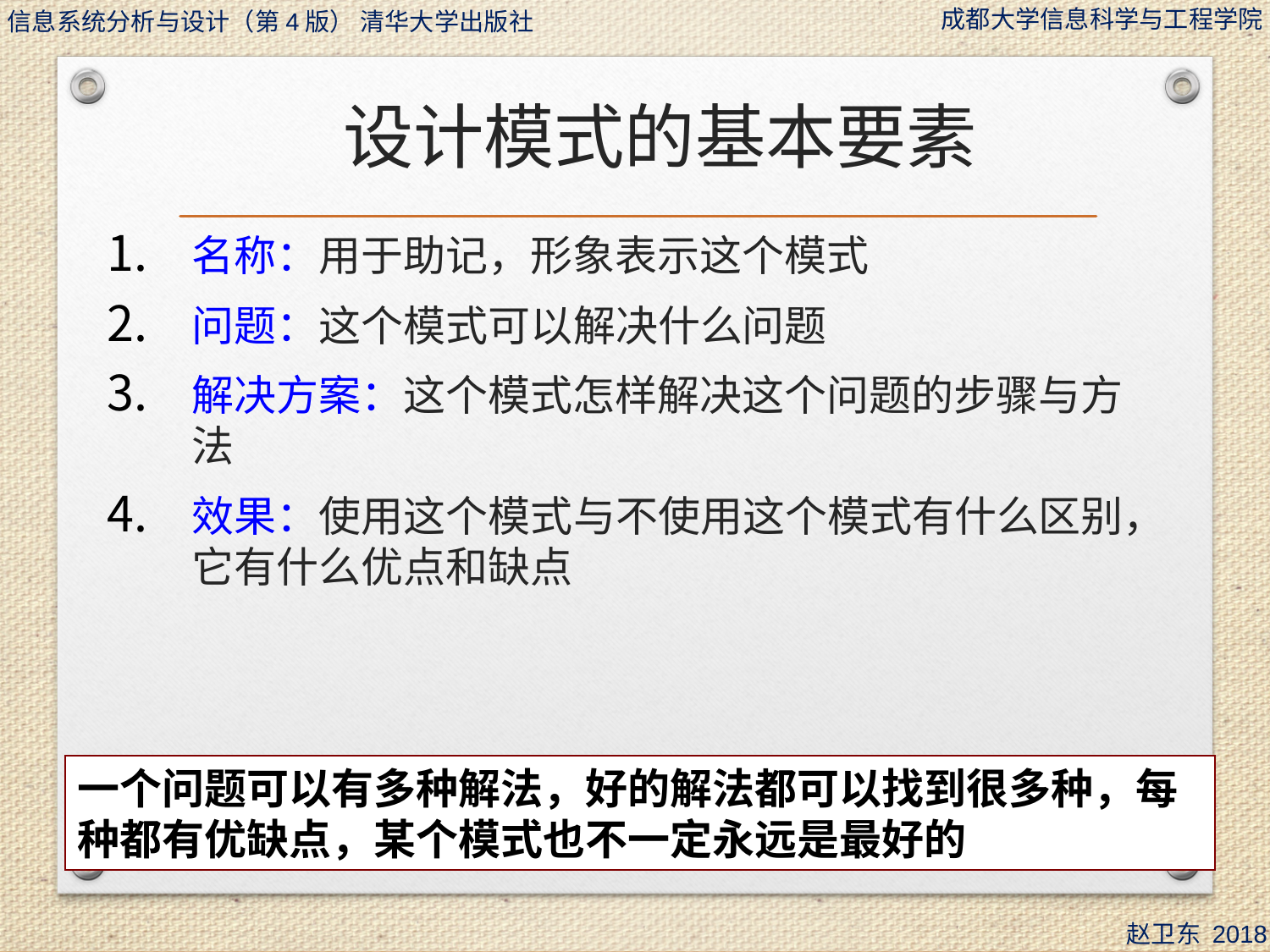

# 设计模式的基本要素
名称：用于助记，形象表示这个模式
问题：这个模式可以解决什么问题
解决方案：这个模式怎样解决这个问题的步骤与方法
效果：使用这个模式与不使用这个模式有什么区别，它有什么优点和缺点
一个问题可以有多种解法，好的解法都可以找到很多种，每种都有优缺点，某个模式也不一定永远是最好的